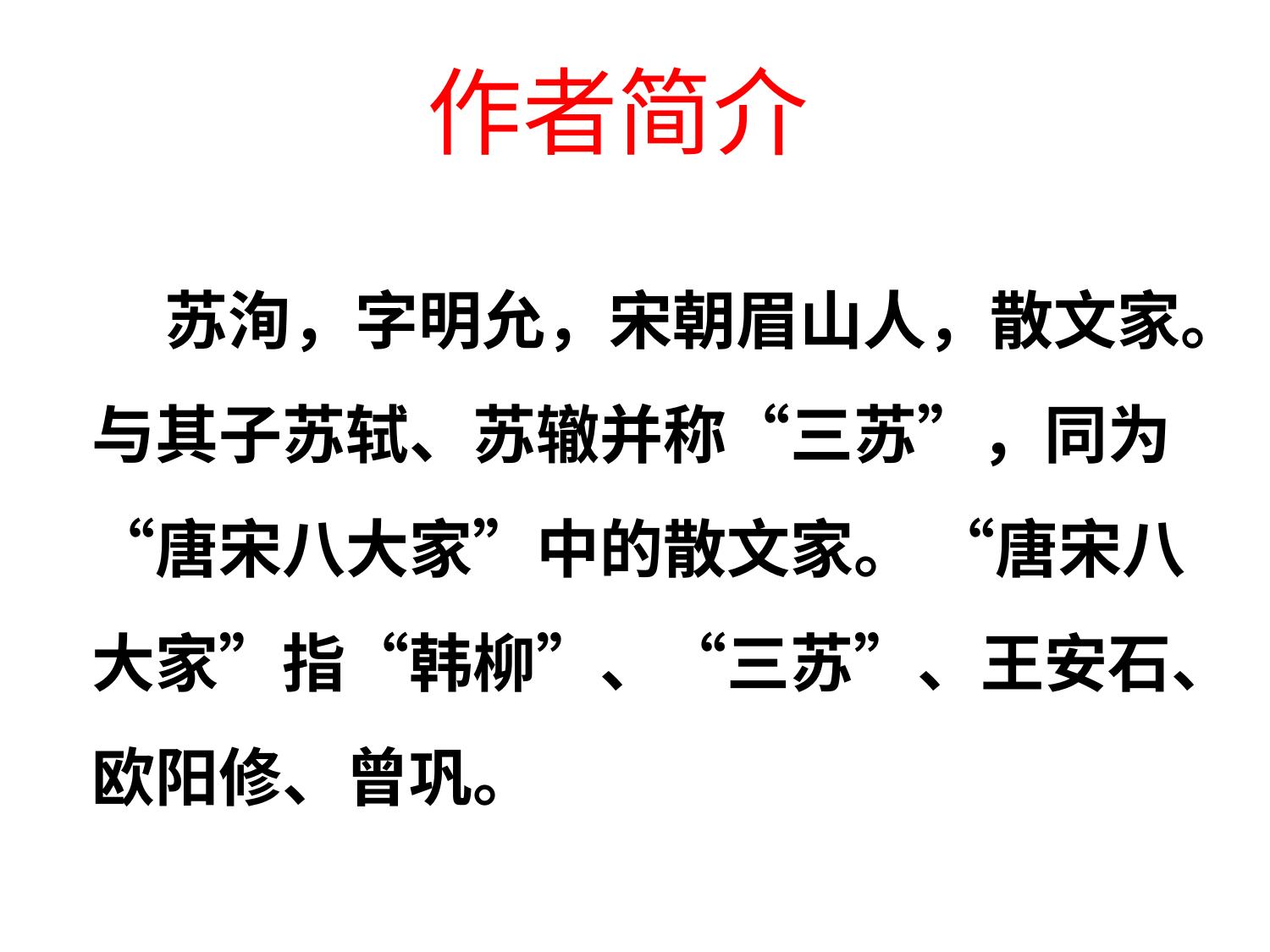

作者简介
    苏洵，字明允，宋朝眉山人，散文家。与其子苏轼、苏辙并称“三苏”，同为“唐宋八大家”中的散文家。 “唐宋八大家”指“韩柳”、“三苏”、王安石、欧阳修、曾巩。